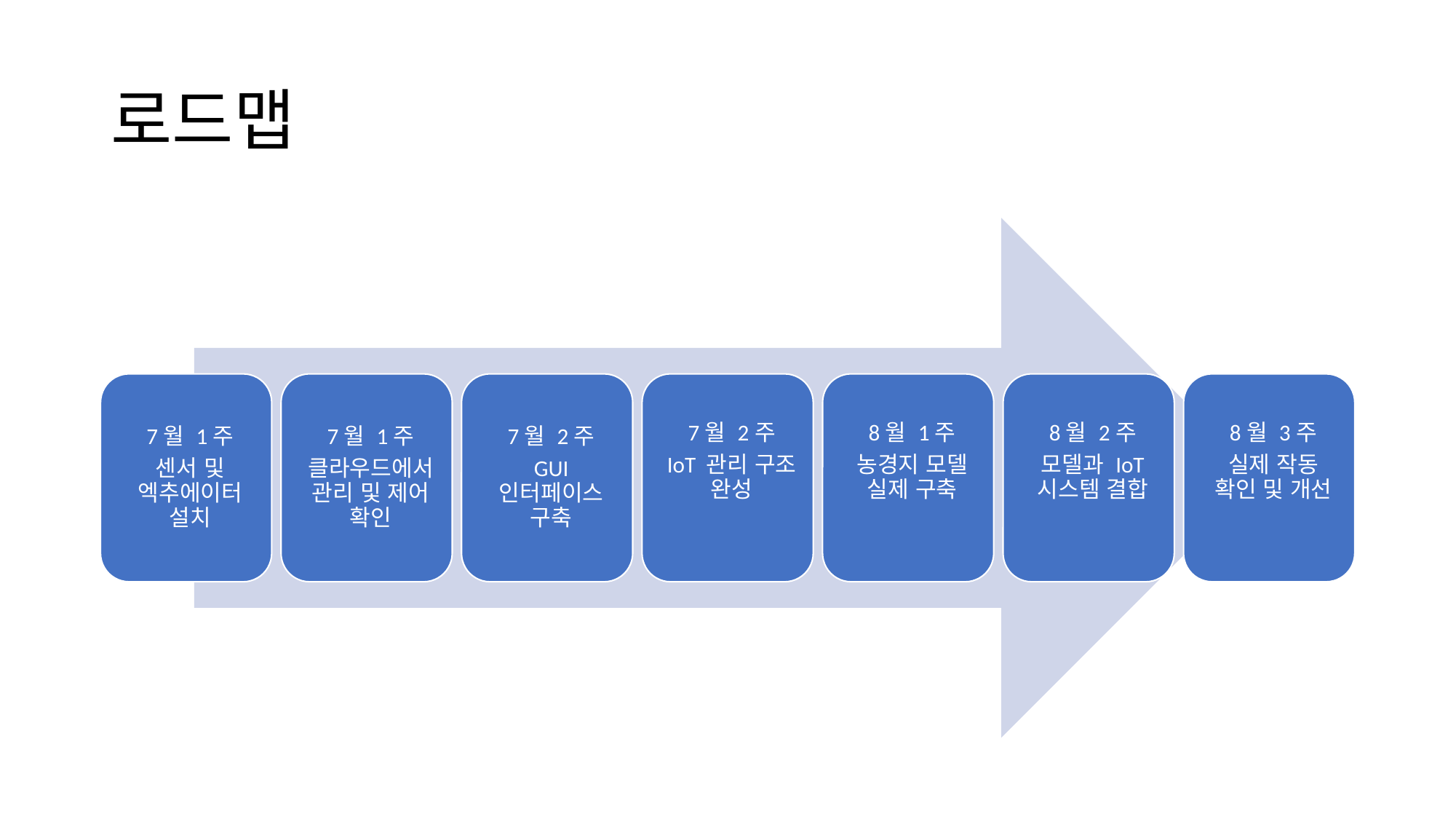

# 로드맵
7월 1주
센서 및 엑추에이터 설치
7월 1주
클라우드에서 관리 및 제어 확인
7월 2주
GUI 인터페이스 구축
7월 2주
IoT 관리 구조 완성

8월 1주
농경지 모델 실제 구축

8월 2주
모델과 IoT 시스템 결합

8월 3주
실제 작동 확인 및 개선